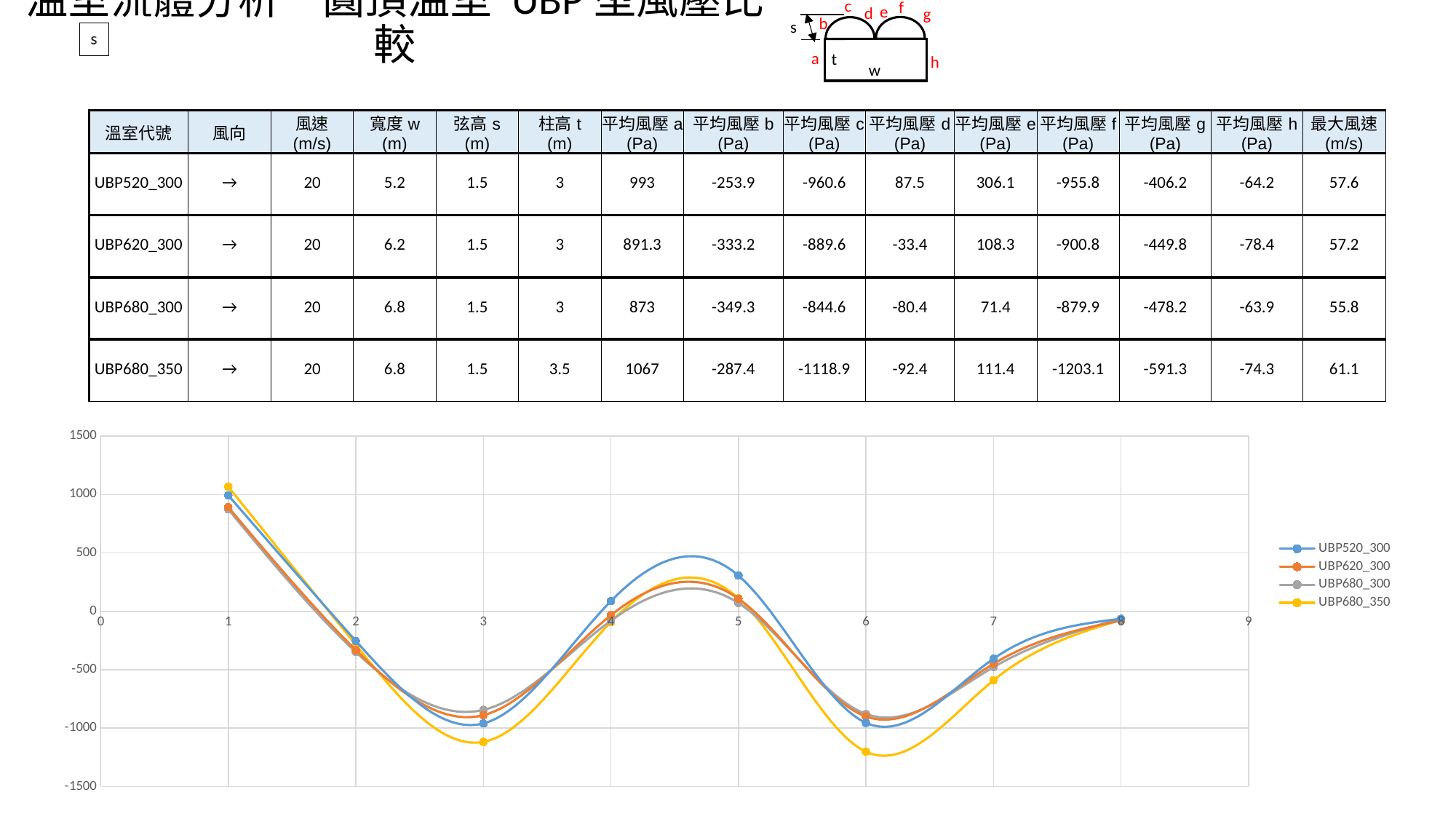

c
f
e
d
g
b
s

a
t
h
w
# 溫室流體分析－圓頂溫室 UBP型風壓比較
| 溫室代號 | 風向 | 風速 (m/s) | 寬度w (m) | 弦高s (m) | 柱高t (m) | 平均風壓a (Pa) | 平均風壓b (Pa) | 平均風壓c (Pa) | 平均風壓d (Pa) | 平均風壓e (Pa) | 平均風壓f (Pa) | 平均風壓g (Pa) | 平均風壓h (Pa) | 最大風速 (m/s) |
| --- | --- | --- | --- | --- | --- | --- | --- | --- | --- | --- | --- | --- | --- | --- |
| UBP520\_300 | → | 20 | 5.2 | 1.5 | 3 | 993 | -253.9 | -960.6 | 87.5 | 306.1 | -955.8 | -406.2 | -64.2 | 57.6 |
| UBP620\_300 | → | 20 | 6.2 | 1.5 | 3 | 891.3 | -333.2 | -889.6 | -33.4 | 108.3 | -900.8 | -449.8 | -78.4 | 57.2 |
| UBP680\_300 | → | 20 | 6.8 | 1.5 | 3 | 873 | -349.3 | -844.6 | -80.4 | 71.4 | -879.9 | -478.2 | -63.9 | 55.8 |
| UBP680\_350 | → | 20 | 6.8 | 1.5 | 3.5 | 1067 | -287.4 | -1118.9 | -92.4 | 111.4 | -1203.1 | -591.3 | -74.3 | 61.1 |

### Chart

| Category |  |  |  |  |
|---|---|---|---|---|